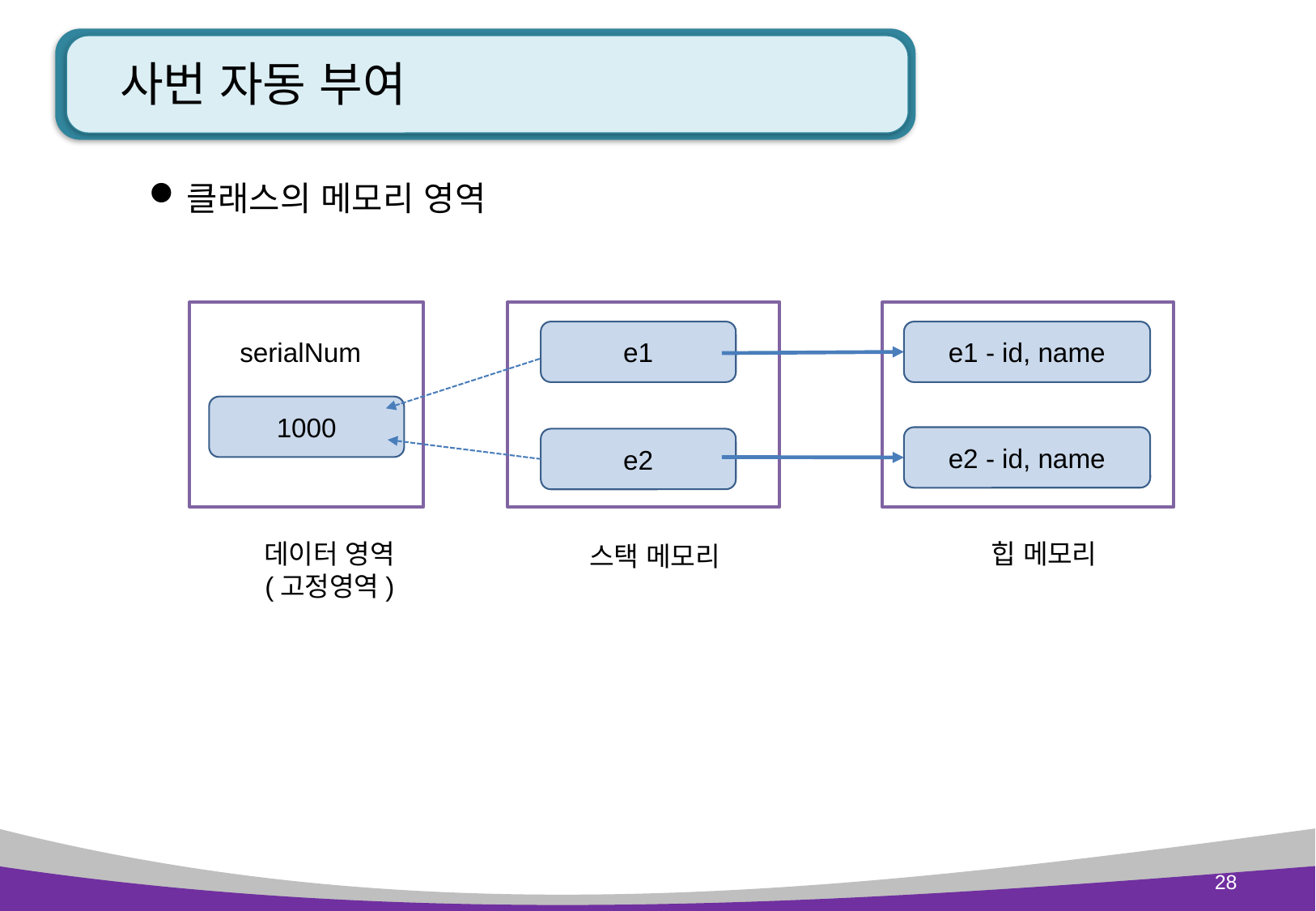

# 사번 자동 부여
클래스의 메모리 영역

e1
e1 - id, name
serialNum
1000
e2 - id, name
e2
데이터 영역
(고정영역)
힙 메모리
스택 메모리
28